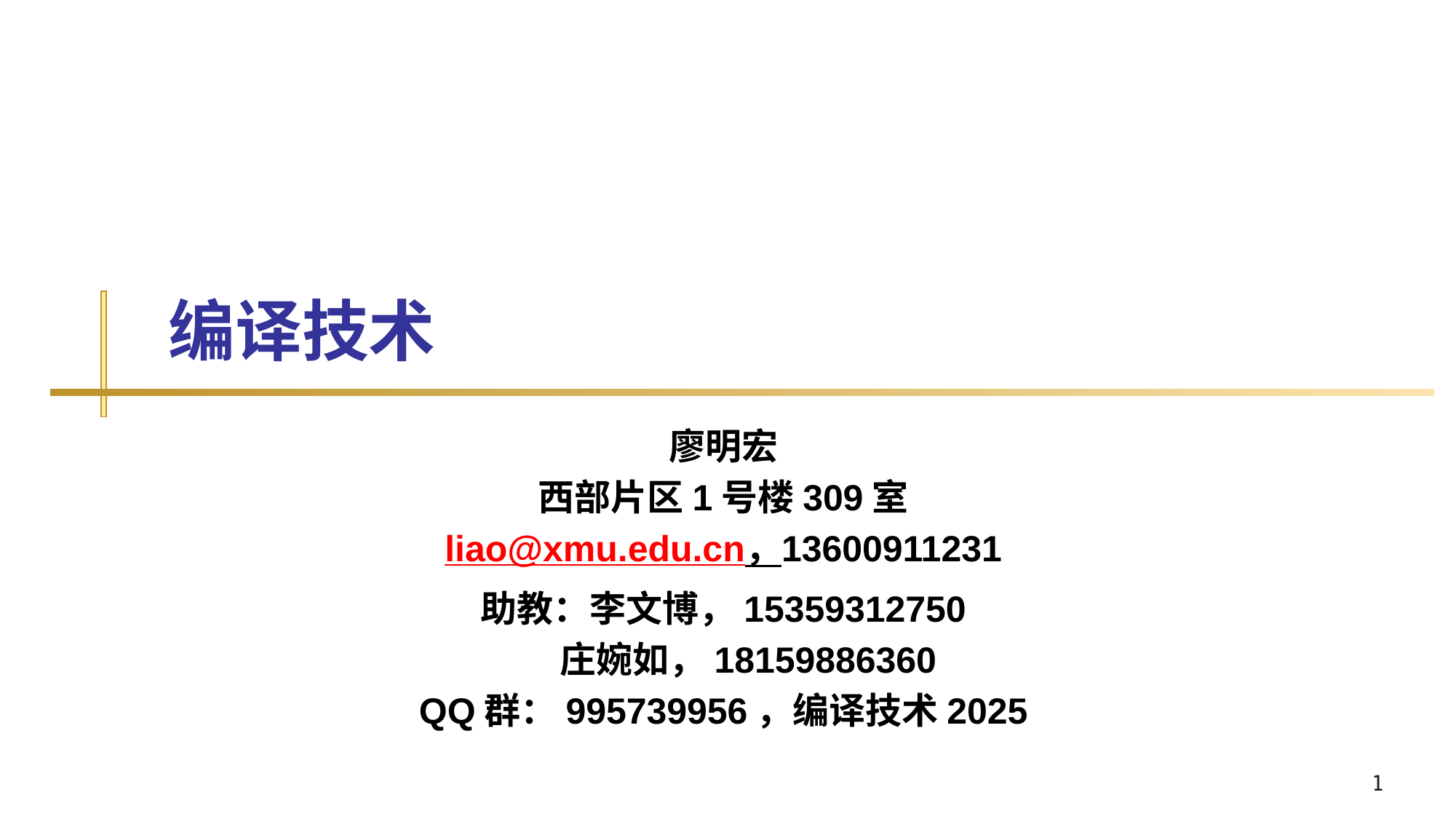

# 编译技术
廖明宏
西部片区1号楼309室
liao@xmu.edu.cn，13600911231
助教：李文博，15359312750
     庄婉如，18159886360
QQ群：995739956，编译技术2025
1